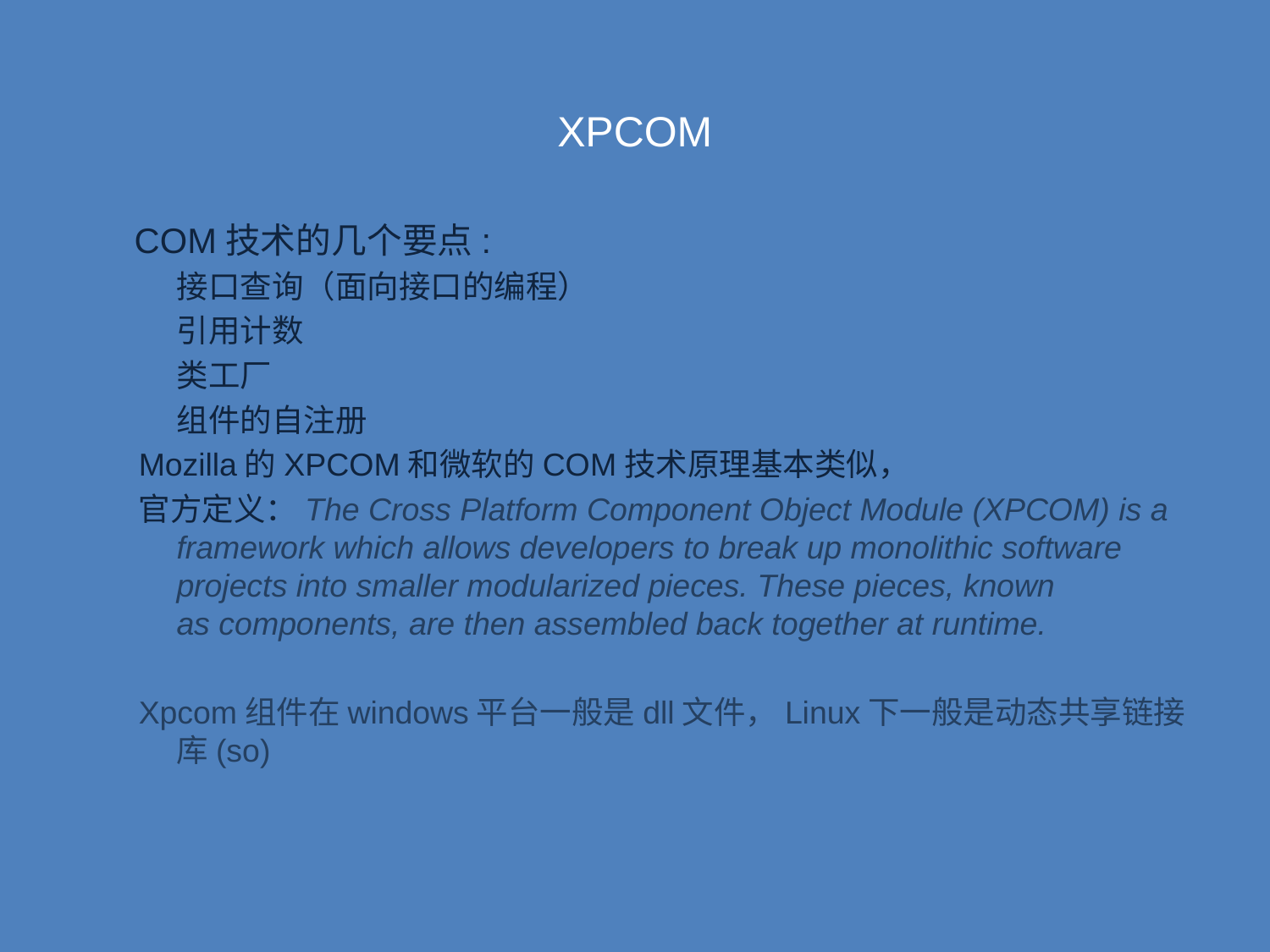

# XPCOM
COM技术的几个要点:
接口查询（面向接口的编程）
引用计数
类工厂
组件的自注册
Mozilla的XPCOM和微软的COM技术原理基本类似，
官方定义：The Cross Platform Component Object Module (XPCOM) is a framework which allows developers to break up monolithic software projects into smaller modularized pieces. These pieces, known as components, are then assembled back together at runtime.

Xpcom组件在windows平台一般是dll文件，Linux下一般是动态共享链接库(so)